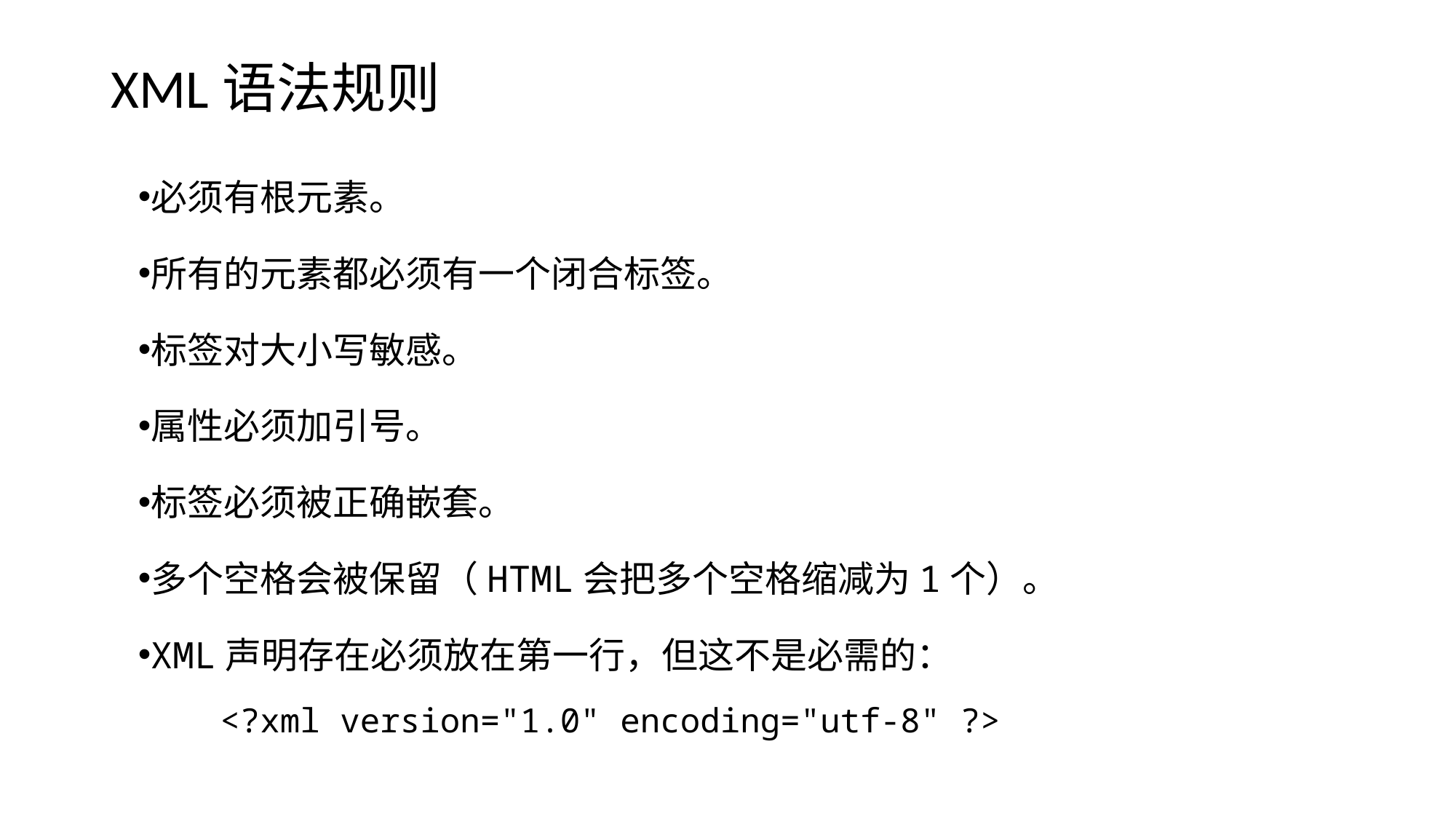

# XML语法规则
必须有根元素。
所有的元素都必须有一个闭合标签。
标签对大小写敏感。
属性必须加引号。
标签必须被正确嵌套。
多个空格会被保留（HTML会把多个空格缩减为1个）。
XML声明存在必须放在第一行，但这不是必需的：
<?xml version="1.0" encoding="utf-8" ?>